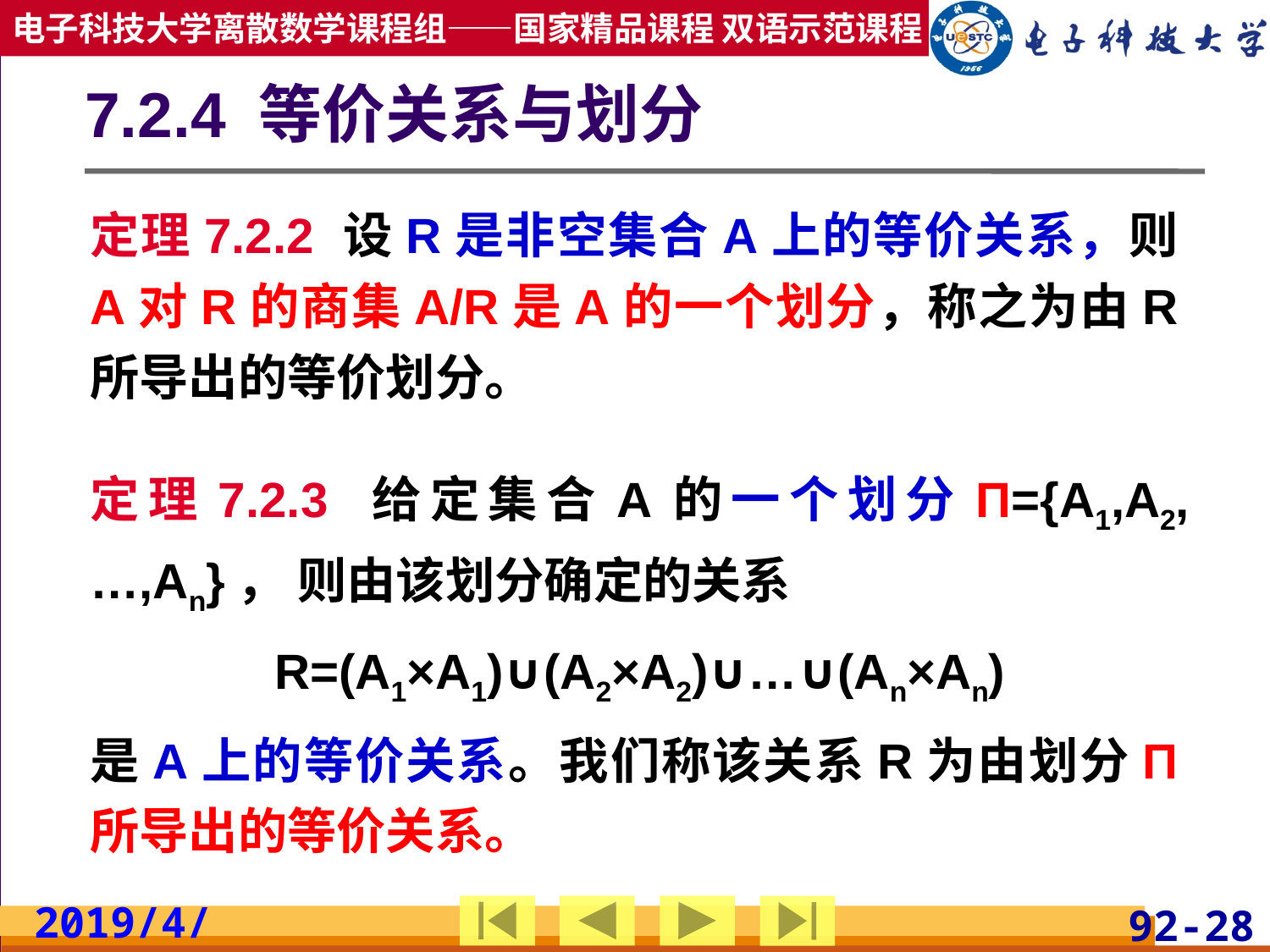

# 7.2.4 等价关系与划分
定理7.2.2 设R是非空集合A上的等价关系，则A对R的商集A/R是A的一个划分，称之为由R所导出的等价划分。
定理7.2.3 给定集合A的一个划分П={A1,A2,…,An}， 则由该划分确定的关系
R=(A1×A1)∪(A2×A2)∪…∪(An×An)
是A上的等价关系。我们称该关系R为由划分П所导出的等价关系。
2019/4/17